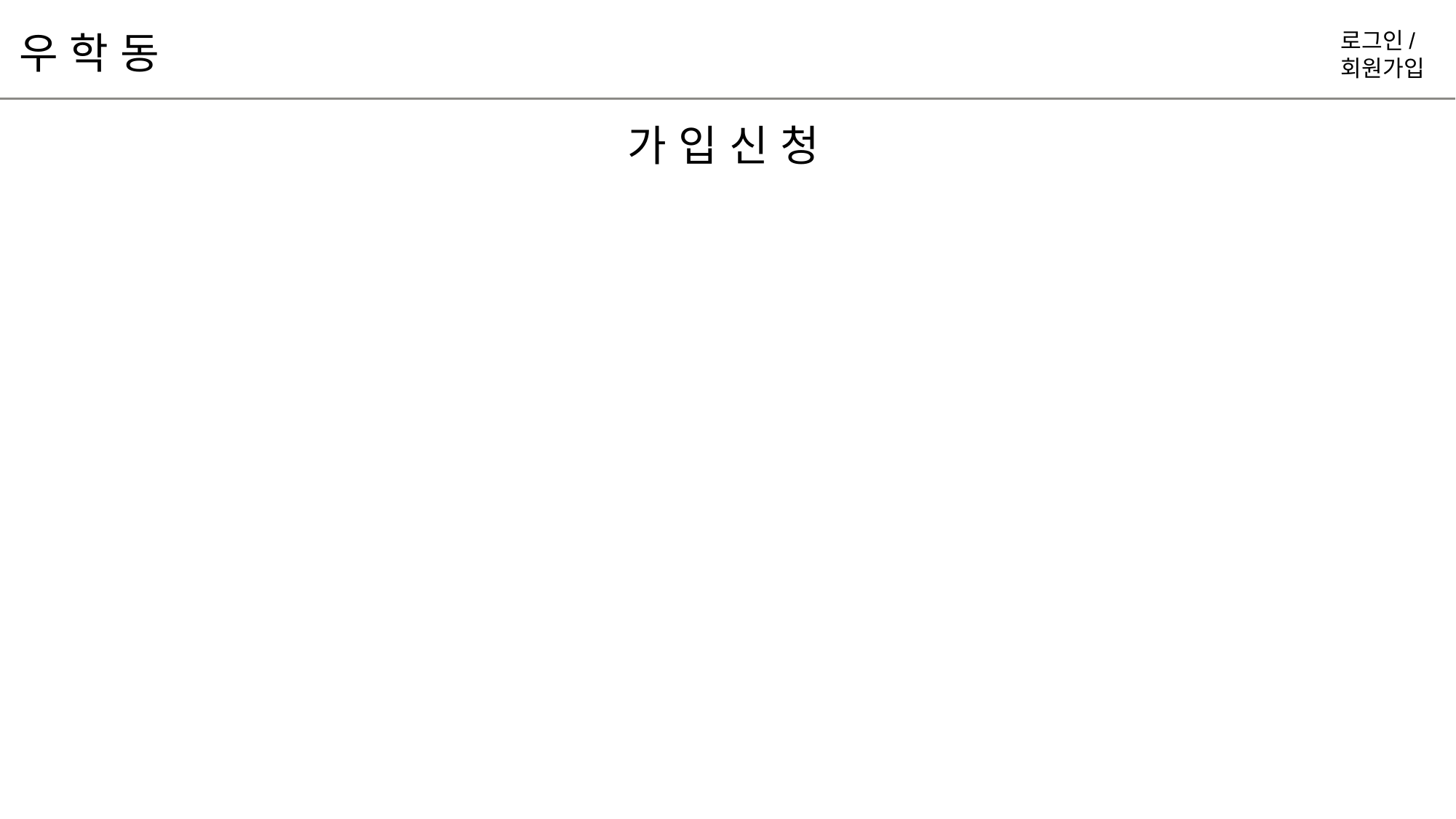

우 학 동
로그인/
회원가입
가 입 신 청